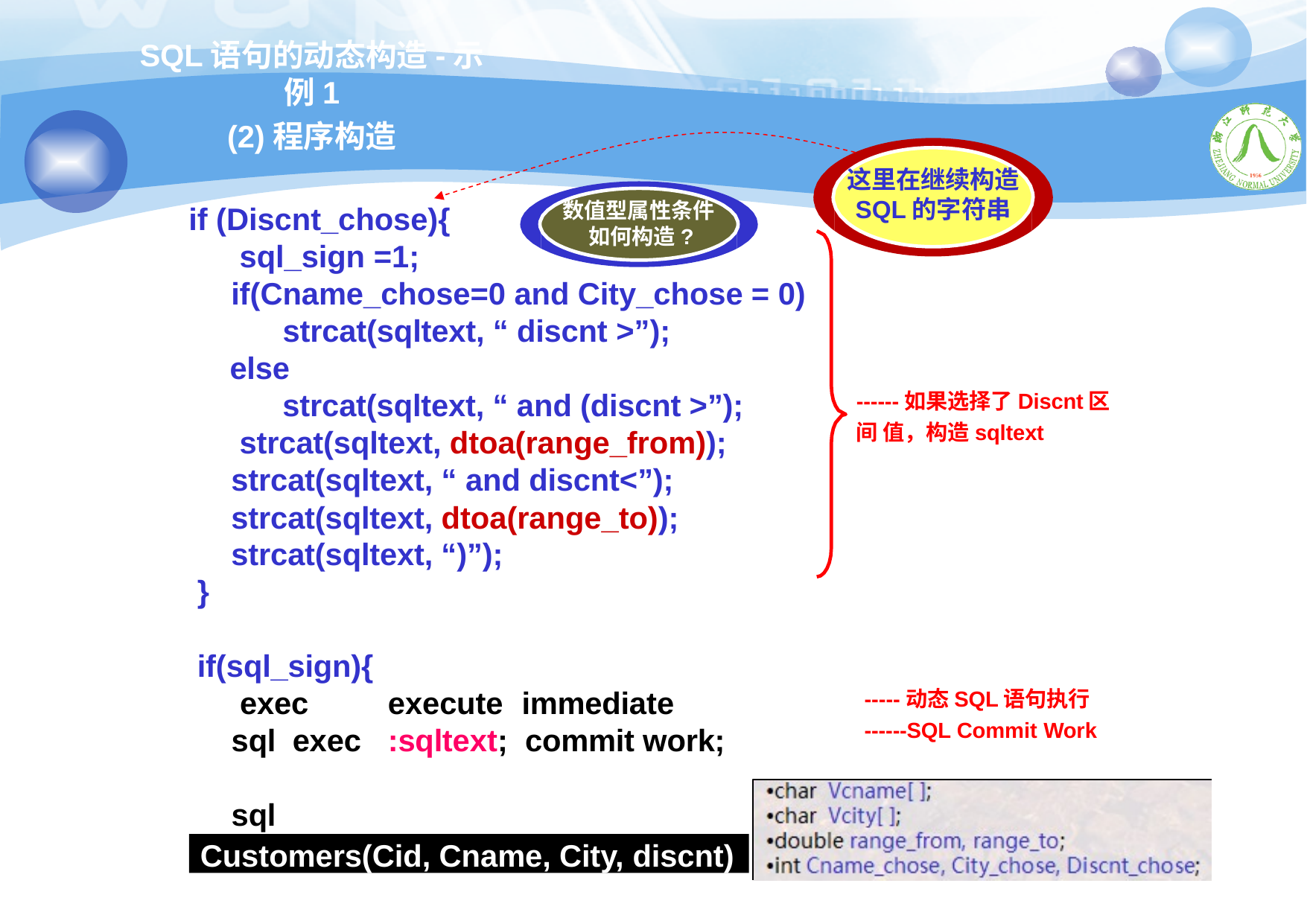

# SQL语句的动态构造-示例1
(2)程序构造

这里在继续构造
SQL的字符串

数值型属性条件 如何构造?
if (Discnt_chose){  sql_sign =1;

if(Cname_chose=0 and City_chose = 0)  strcat(sqltext, “ discnt >”);
else
strcat(sqltext, “ and (discnt >”);  strcat(sqltext, dtoa(range_from));  strcat(sqltext, “ and discnt<”);  strcat(sqltext, dtoa(range_to));  strcat(sqltext, “)”);
------如果选择了Discnt区间 值，构造sqltext
}
if(sql_sign){  exec	sql  exec	sql
}
-----动态SQL语句执行
------SQL Commit Work
execute	immediate	:sqltext;  commit work;

Customers(Cid, Cname, City, discnt)